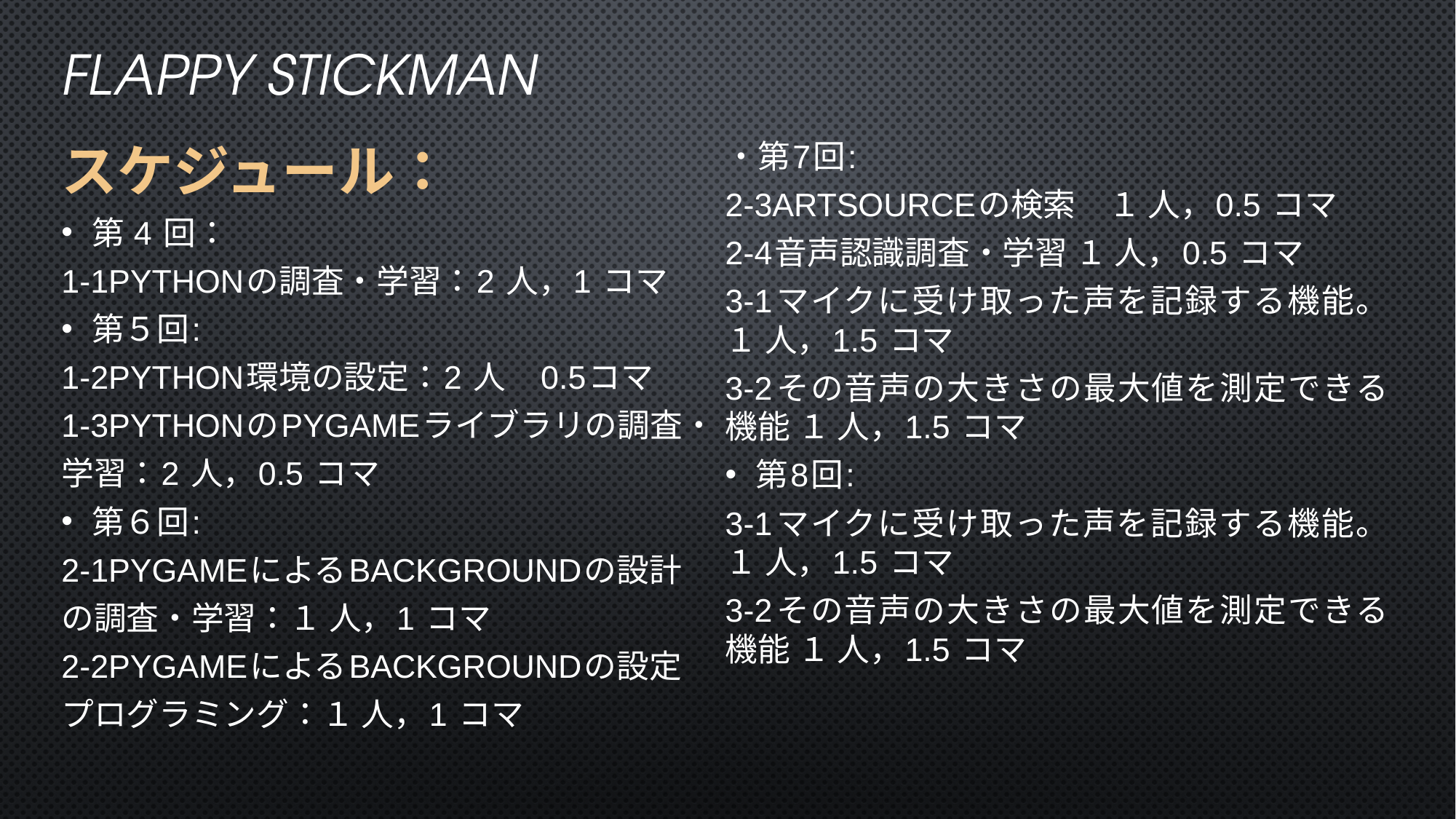

# Flappy Stickman
スケジュール：
第 4 回：
1-1pythonの調査・学習：2 人，1 コマ
第５回:
1-2python環境の設定：2 人　0.5コマ
1-3pythonのpygameライブラリの調査・
学習：2 人，0.5 コマ
第６回:
2-1pygameによるbackgroundの設計
の調査・学習：１ 人，1 コマ
2-2pygameによるbackgroundの設定
プログラミング：１ 人，1 コマ
・第7回:
2-3ArtSourceの検索　１ 人，0.5 コマ
2-4音声認識調査・学習 １ 人，0.5 コマ
3-1マイクに受け取った声を記録する機能。１ 人，1.5 コマ
3-2その音声の大きさの最大値を測定できる機能 １ 人，1.5 コマ
第8回:
3-1マイクに受け取った声を記録する機能。１ 人，1.5 コマ
3-2その音声の大きさの最大値を測定できる機能 １ 人，1.5 コマ